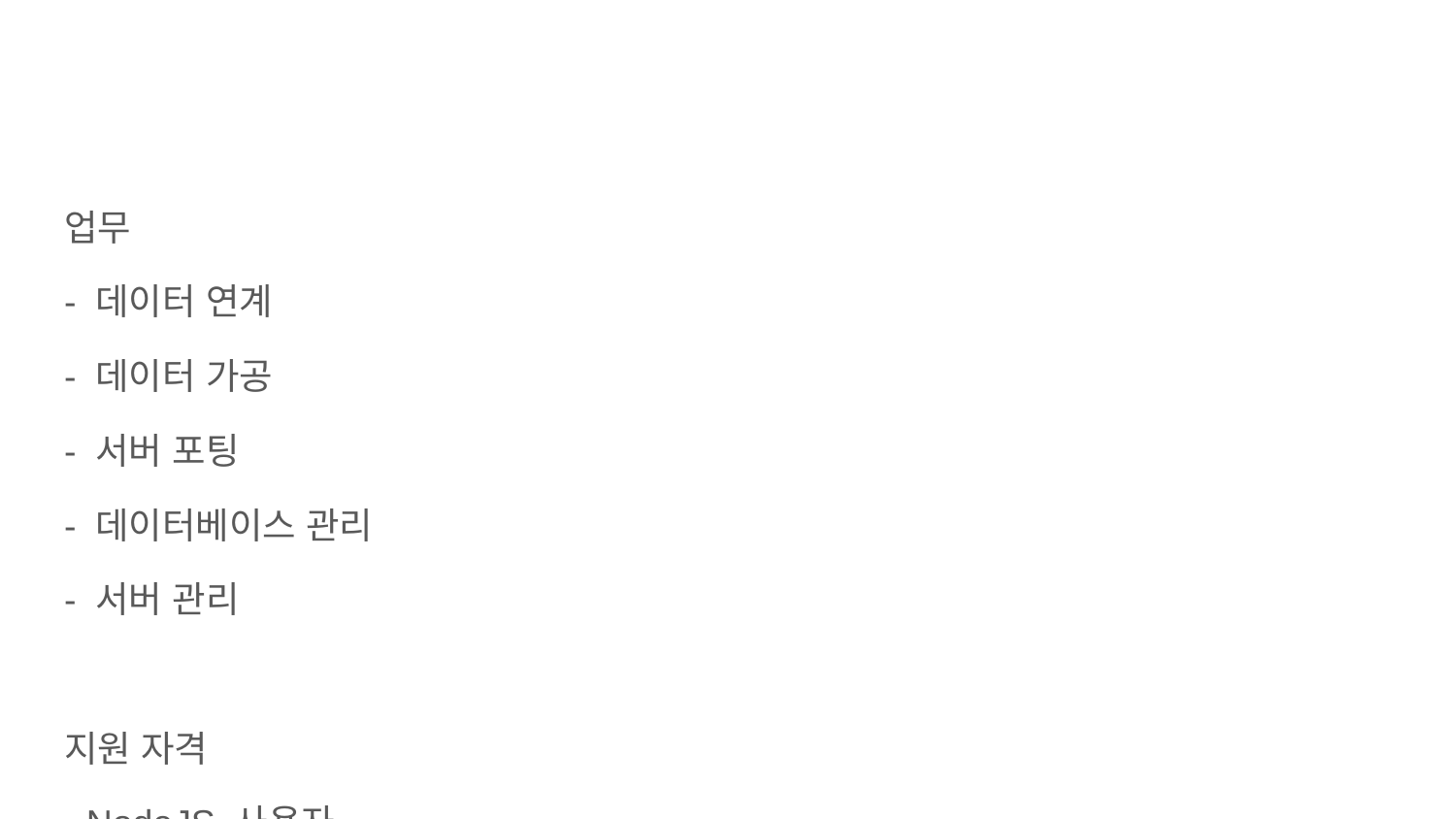

#
업무
- 데이터 연계
- 데이터 가공
- 서버 포팅
- 데이터베이스 관리
- 서버 관리

지원 자격
- NodeJS 사용자
- linux 유경험자,
- NoSQL 유경험자
- 웹서비스 개발 및 백엔드 경험자

우대 사항
- 책임감이 많고 꼼꼼한분
- 새로운 기술에 거부감이 없는분
- 인프라 및 네트워크 보안에 대한 이해를 갖고 계신 분
- 오픈소스 설치 및 각종 어플리케이션 사용 경험